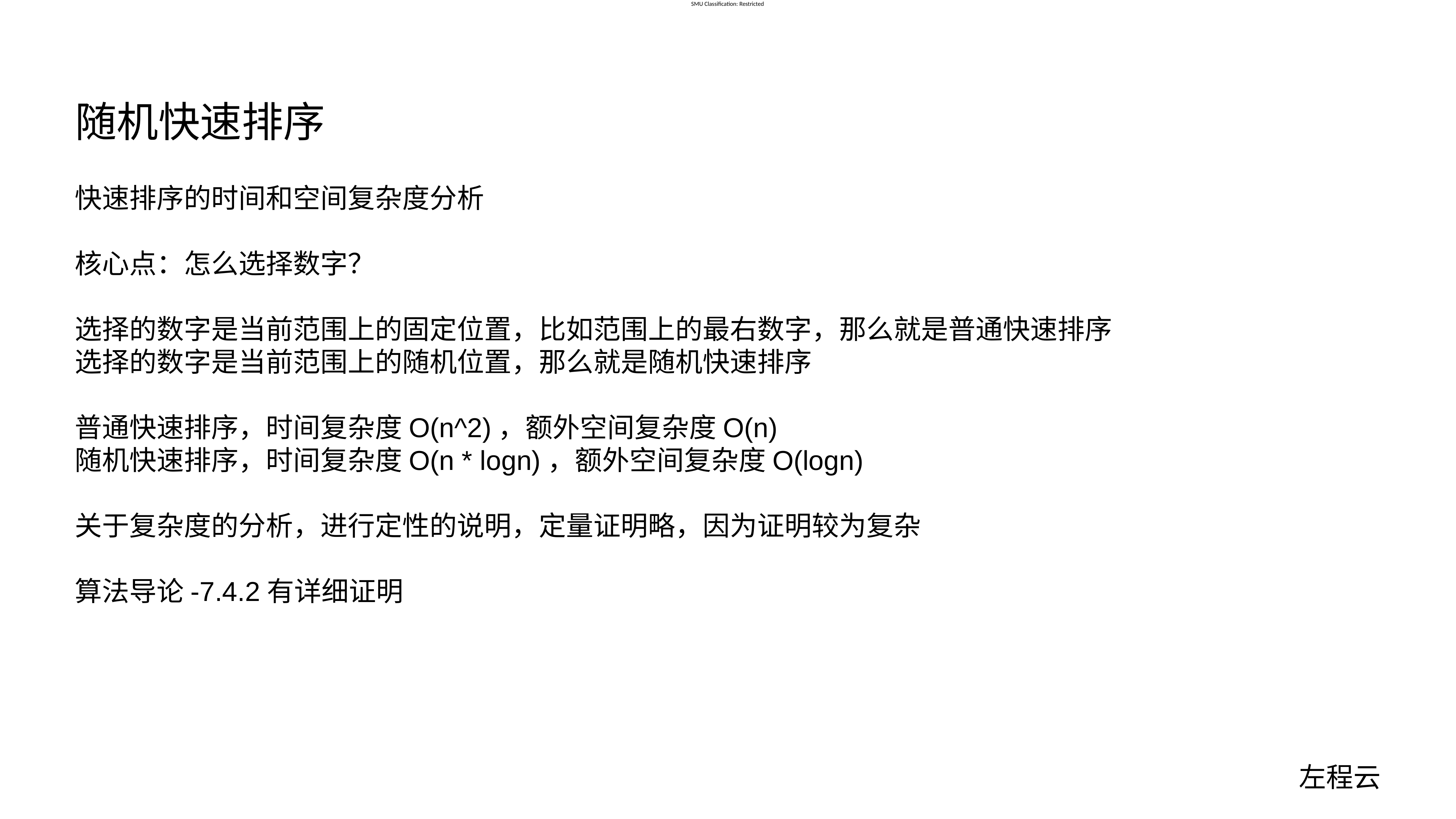

# 随机快速排序
快速排序的时间和空间复杂度分析

核心点：怎么选择数字？

选择的数字是当前范围上的固定位置，比如范围上的最右数字，那么就是普通快速排序
选择的数字是当前范围上的随机位置，那么就是随机快速排序

普通快速排序，时间复杂度O(n^2)，额外空间复杂度O(n)
随机快速排序，时间复杂度O(n * logn)，额外空间复杂度O(logn)

关于复杂度的分析，进行定性的说明，定量证明略，因为证明较为复杂

算法导论-7.4.2有详细证明
左程云